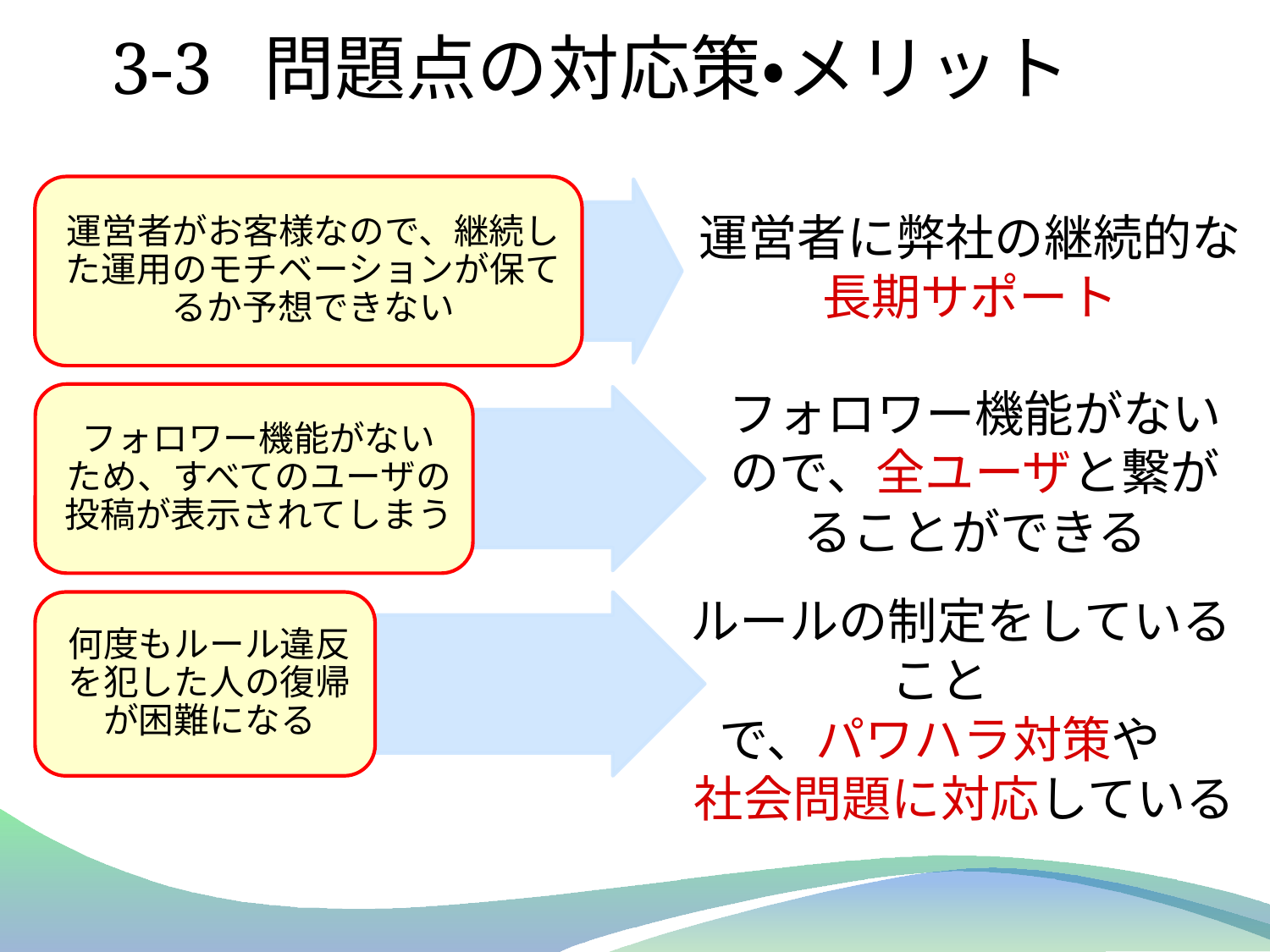

# 3-3  問題点の対応策・メリット

運営者がお客様なので、継続した運用のモチベーションが保てるか予想できない
フォロワー機能がないため、すべてのユーザの投稿が表示されてしまう
何度もルール違反を犯した人の復帰が困難になる
運営者に弊社の継続的な長期サポート
フォロワー機能がないので、全ユーザと繋がることができる
　ルールの制定をしていること
　で、パワハラ対策や
　社会問題に対応している